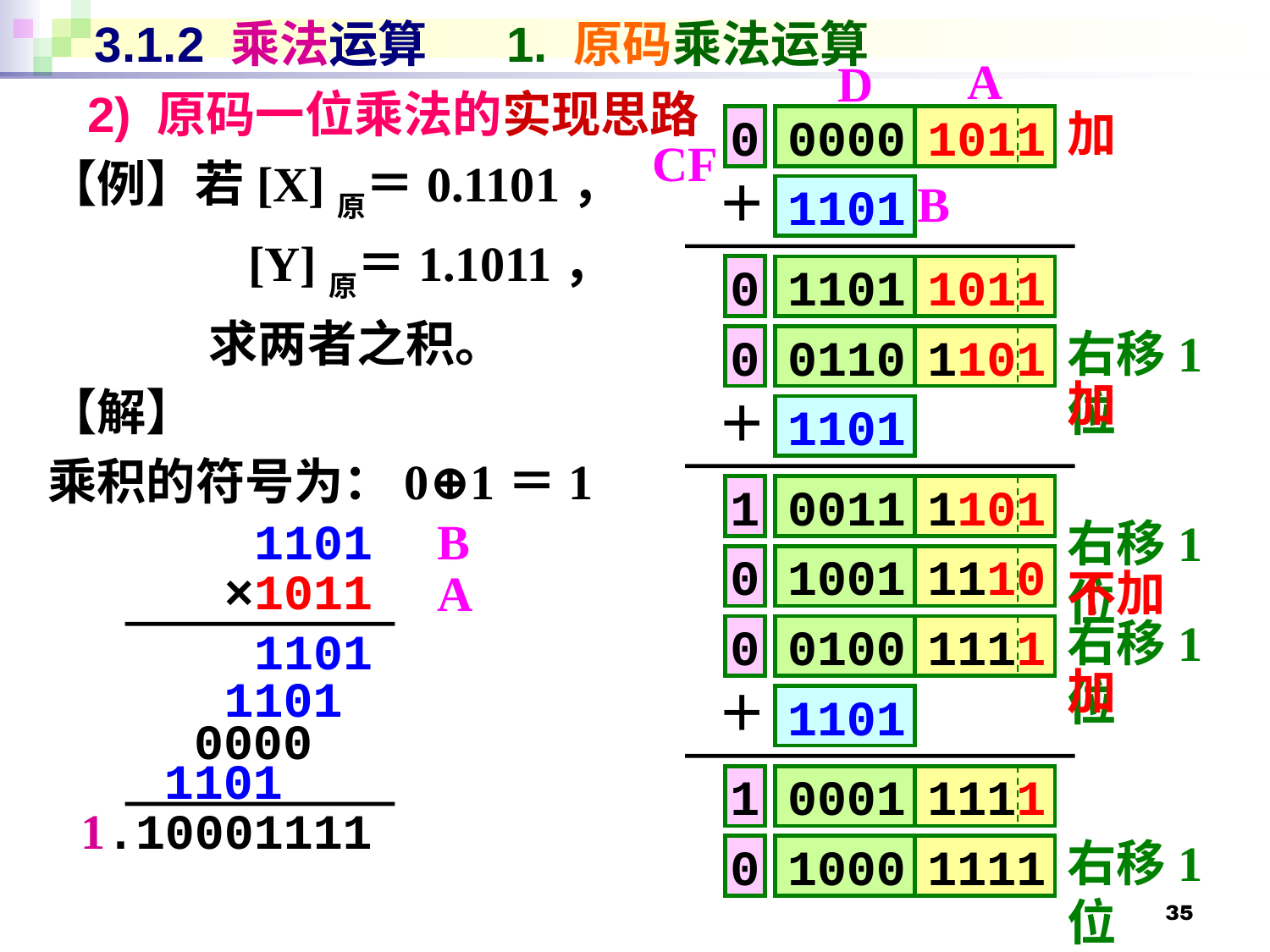

# 3.1.2 乘法运算      1. 原码乘法运算
A
D
加
0
0000
1011

CF
＋
B
1101

0

1101
1011
右移1位
0
0110
1101

加
＋
1101

1
0011
1101

右移1位
0
1001
1110

不加
右移1位
0
0100
1111

加
＋
1101

1
0001
1111
右移1位
0
1000
1111
2) 原码一位乘法的实现思路
【例】若[X]原＝0.1101，
	      [Y]原＝1.1011，
	  求两者之积。
【解】
乘积的符号为：0⊕1＝1

1101
B
×1011
A
1101

1101
0000
1101
1.10001111

35